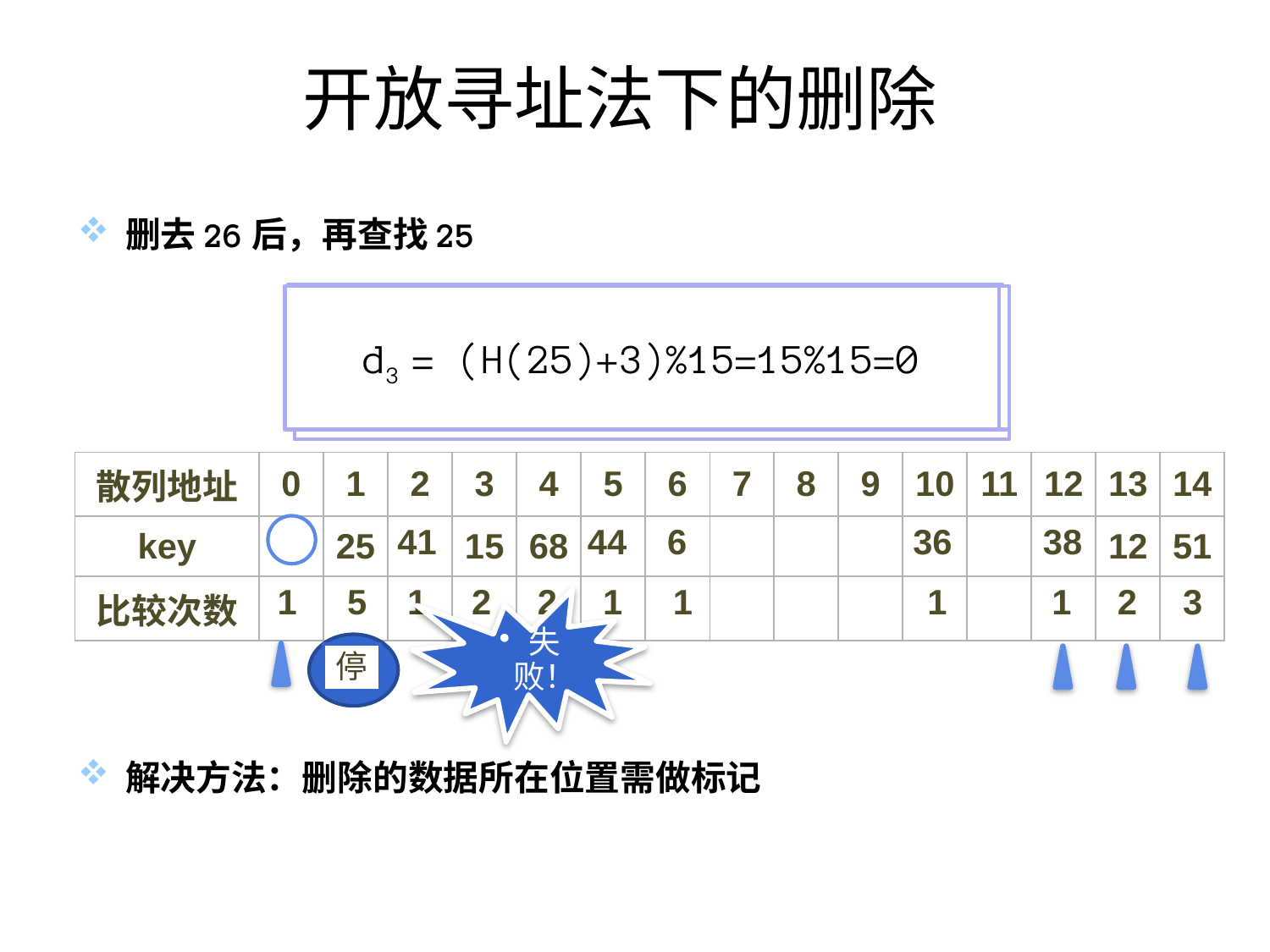

# 开放寻址法下的删除
删去26后，再查找25

解决方法：删除的数据所在位置需做标记
H(25)=25%13=12
d3 = (H(25)+3)%15=15%15=0
d2 = (H(25)+2)%15=14%15=14
d1 = (H(25)+1)%15=13%15=13
| 散列地址 | 0 | 1 | 2 | 3 | 4 | 5 | 6 | 7 | 8 | 9 | 10 | 11 | 12 | 13 | 14 |
| --- | --- | --- | --- | --- | --- | --- | --- | --- | --- | --- | --- | --- | --- | --- | --- |
| key |  | 25 |  | 15 | 68 |  |  |  |  |  |  |  |  | 12 | 51 |
| 比较次数 |  |  |  |  |  |  |  |  |  |  |  |  |  |  |  |
| 26 |
| --- |
| 41 |
| --- |
| 44 |
| --- |
| 6 |
| --- |
| 36 |
| --- |
| 38 |
| --- |

| 1 |
| --- |
| 2 |
| --- |
| 2 |
| --- |
| 1 |
| --- |
| 1 |
| --- |
| 5 |
| --- |
| 1 |
| --- |
| 1 |
| --- |
| 1 |
| --- |
| 2 |
| --- |
| 3 |
| --- |
失败！

停

81